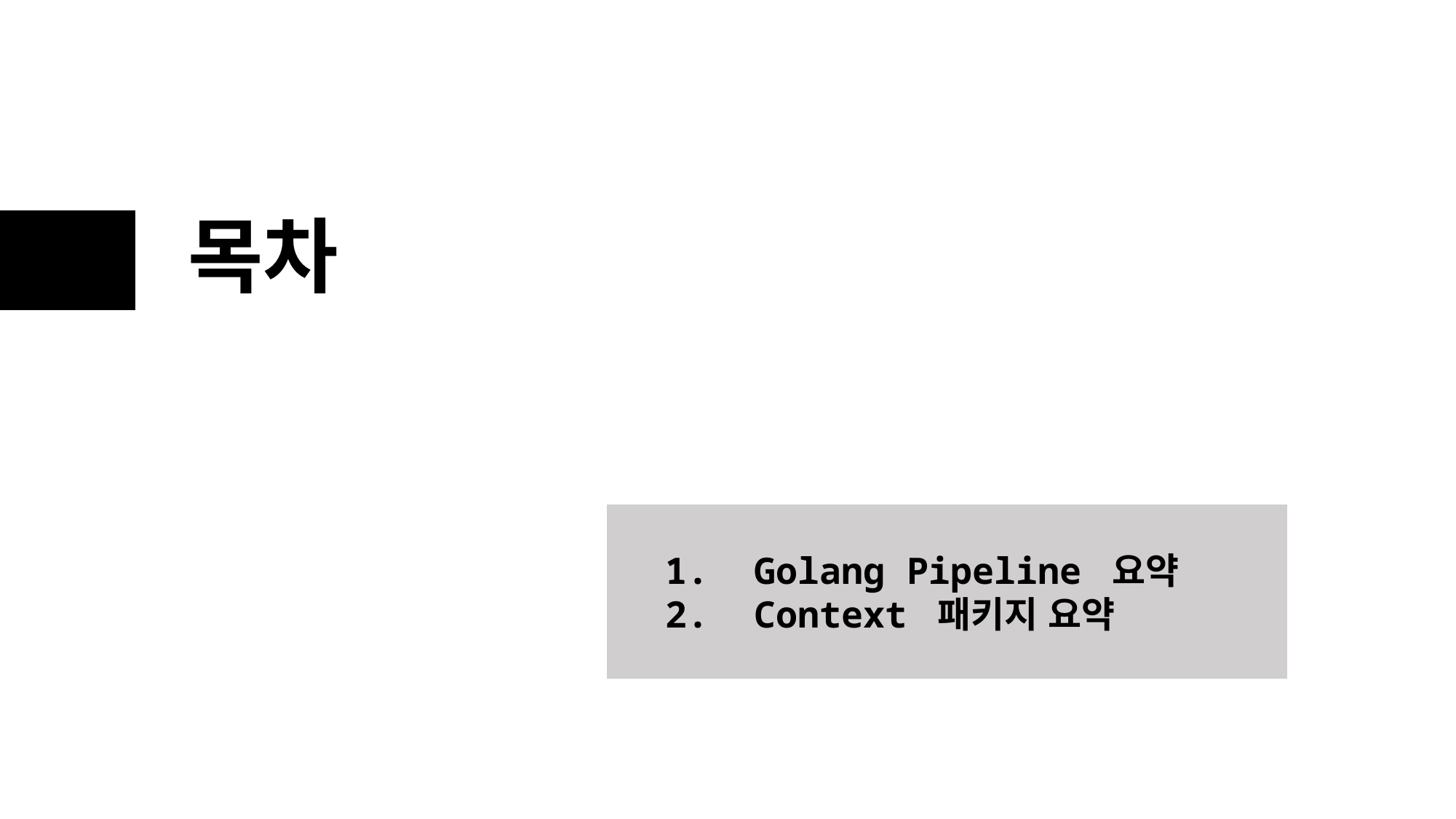

목차

Golang Pipeline 요약
Context 패키지 요약